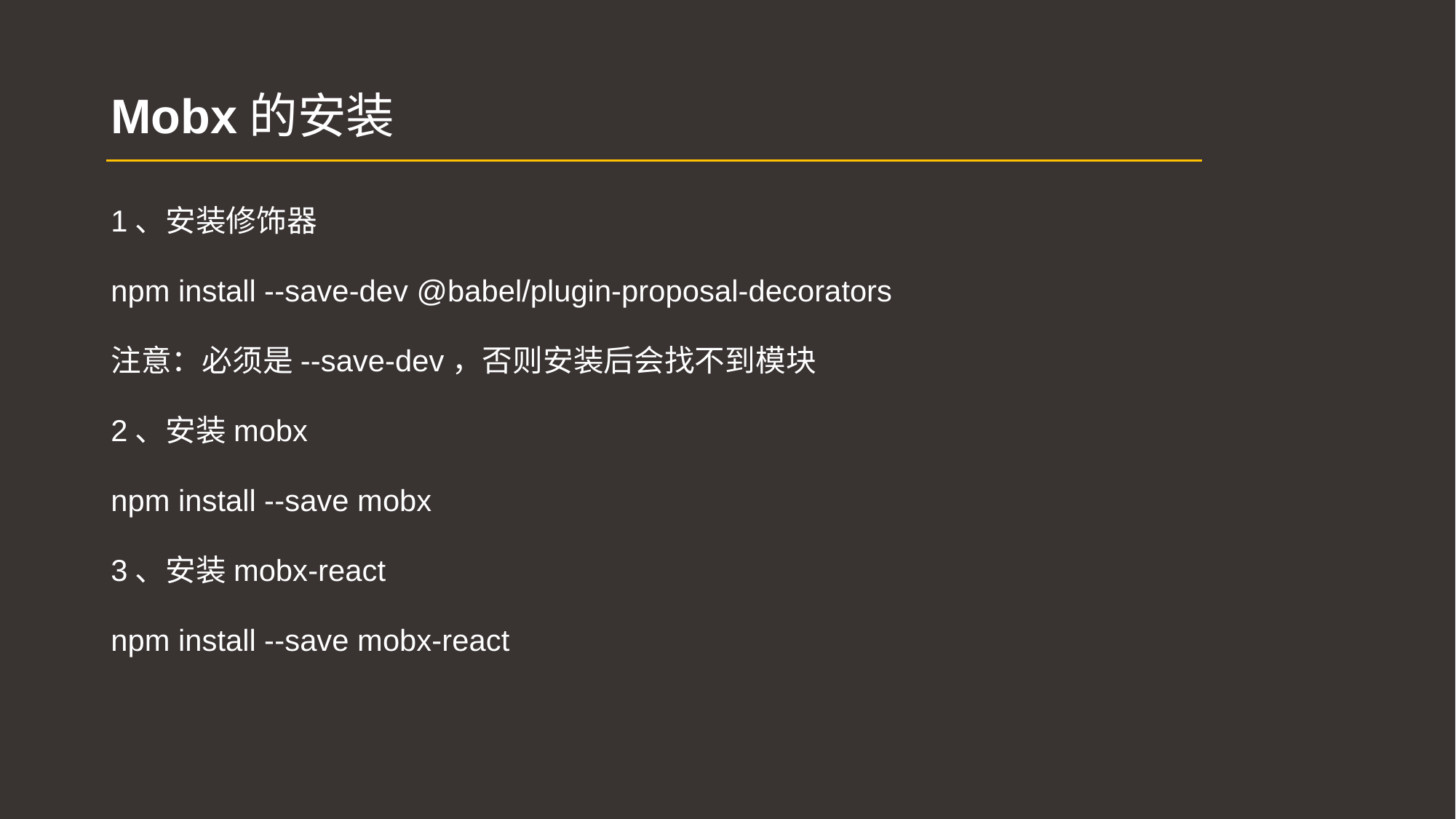

# Mobx的安装
1、安装修饰器
npm install --save-dev @babel/plugin-proposal-decorators
注意：必须是--save-dev，否则安装后会找不到模块
2、安装mobx
npm install --save mobx
3、安装mobx-react
npm install --save mobx-react